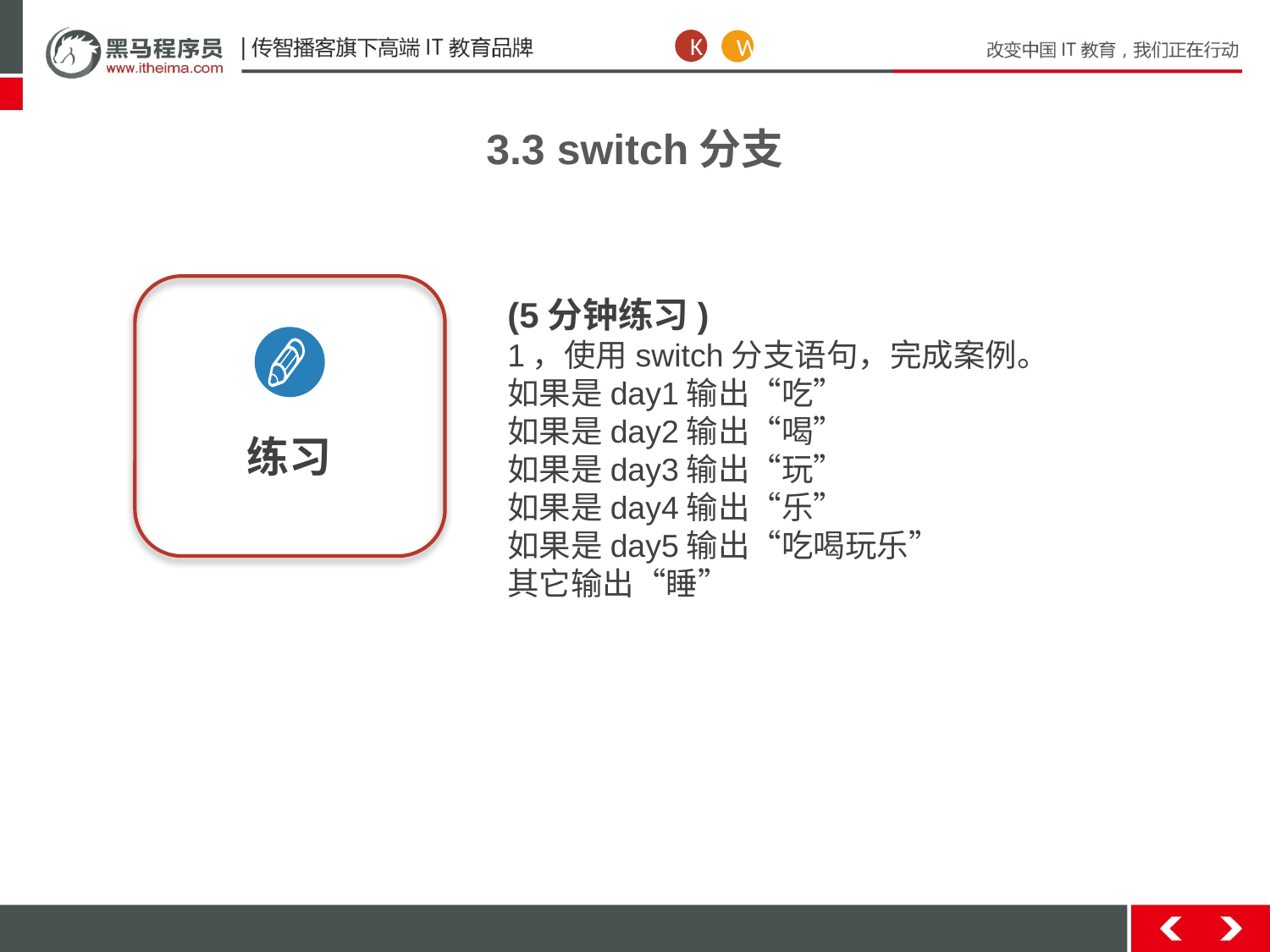

K
W
3.3 switch分支

练习
(5分钟练习)
1，使用switch分支语句，完成案例。
如果是day1输出“吃”
如果是day2输出“喝”
如果是day3输出“玩”
如果是day4输出“乐”
如果是day5输出“吃喝玩乐”
其它输出“睡”